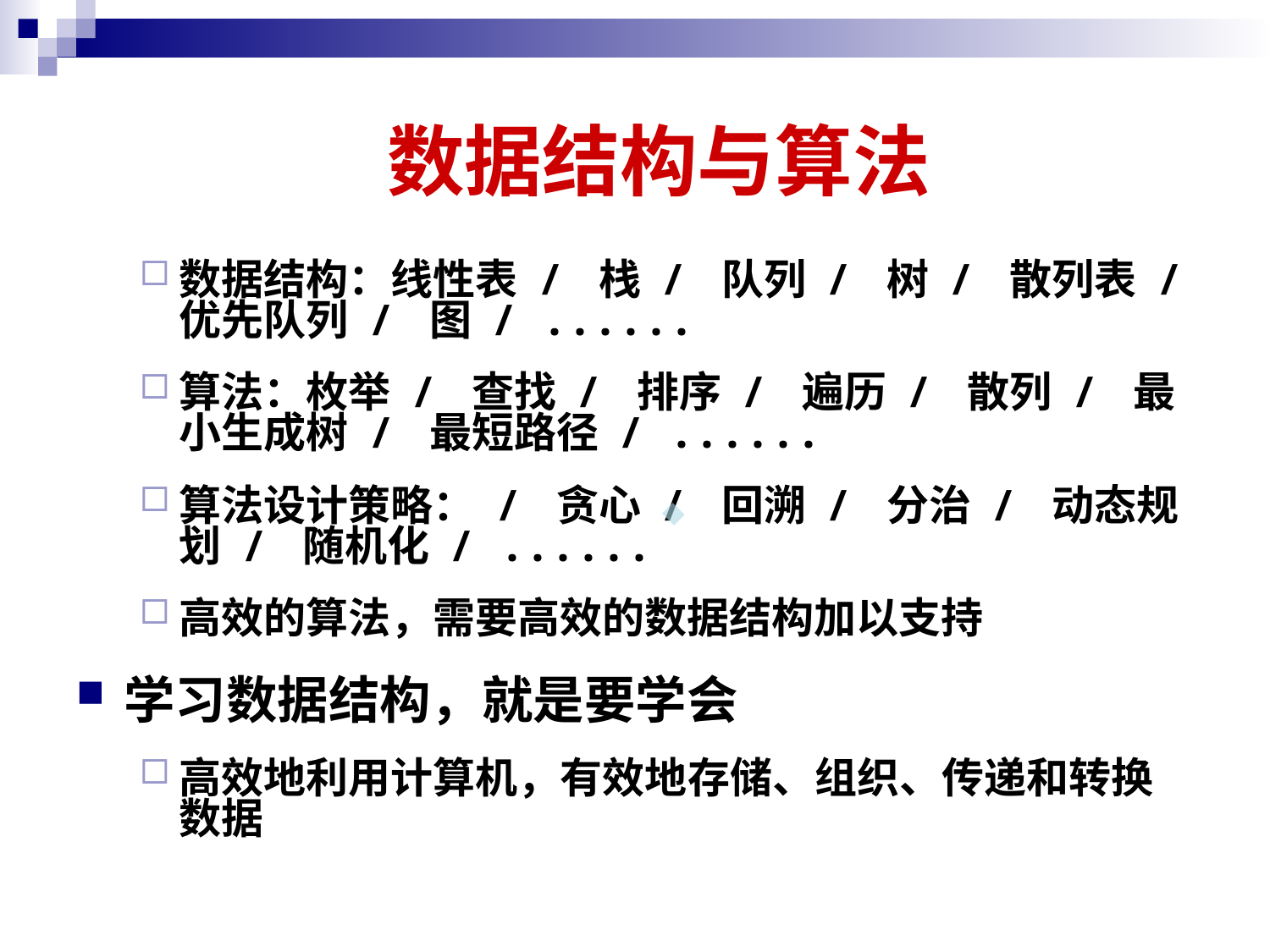

# 数据结构与算法
数据结构：线性表 / 栈 / 队列 / 树 / 散列表 / 优先队列 / 图 / ......
算法：枚举 / 查找 / 排序 / 遍历 / 散列 / 最小生成树 / 最短路径 / ......
算法设计策略： / 贪心 / 回溯 / 分治 / 动态规划 / 随机化 / ......
高效的算法，需要高效的数据结构加以支持
学习数据结构，就是要学会
高效地利用计算机，有效地存储、组织、传递和转换数据
.